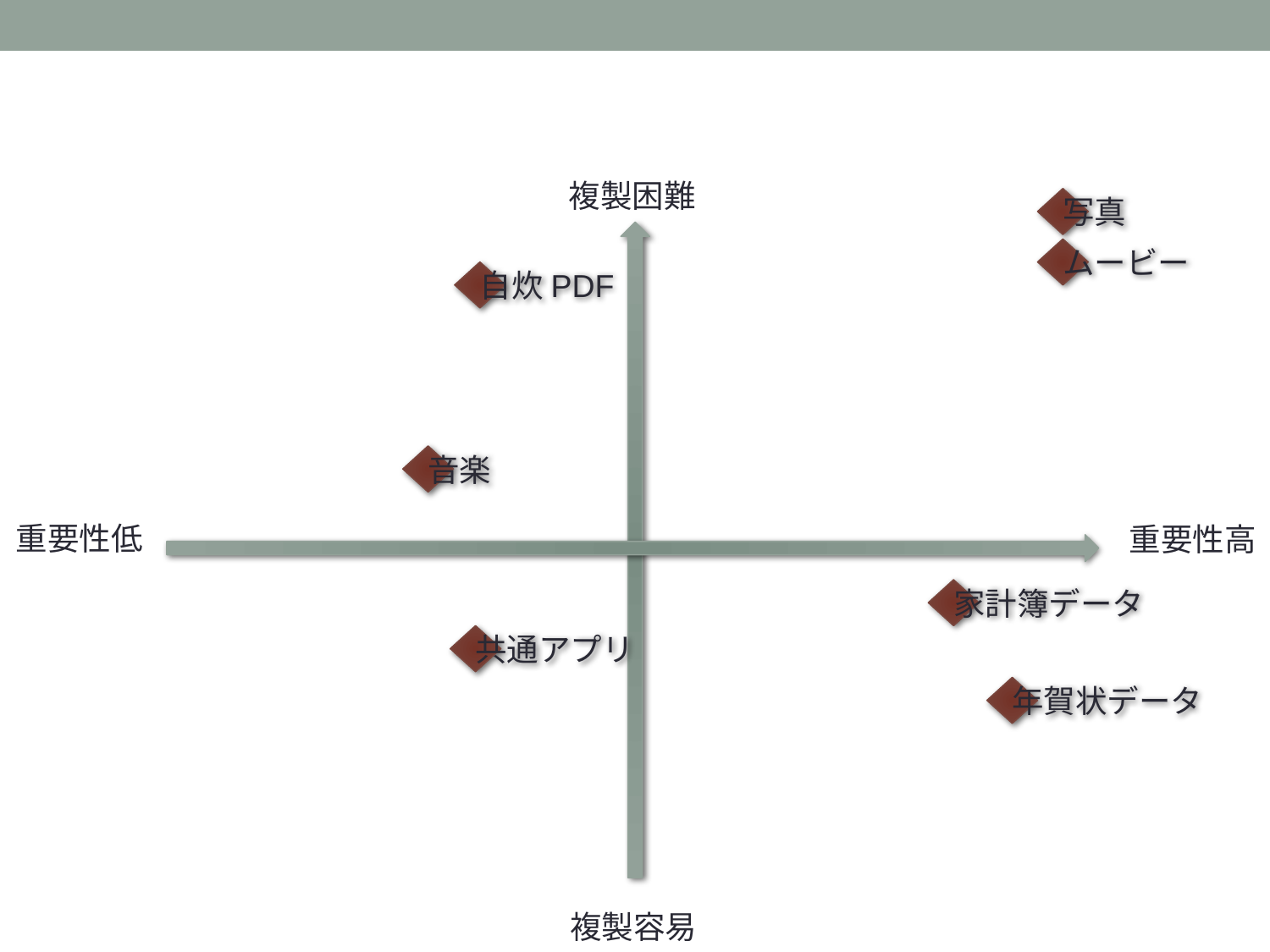

#
複製困難
写真

ムービー
自炊PDF
音楽
重要性低
重要性高

家計簿データ
共通アプリ
年賀状データ
複製容易